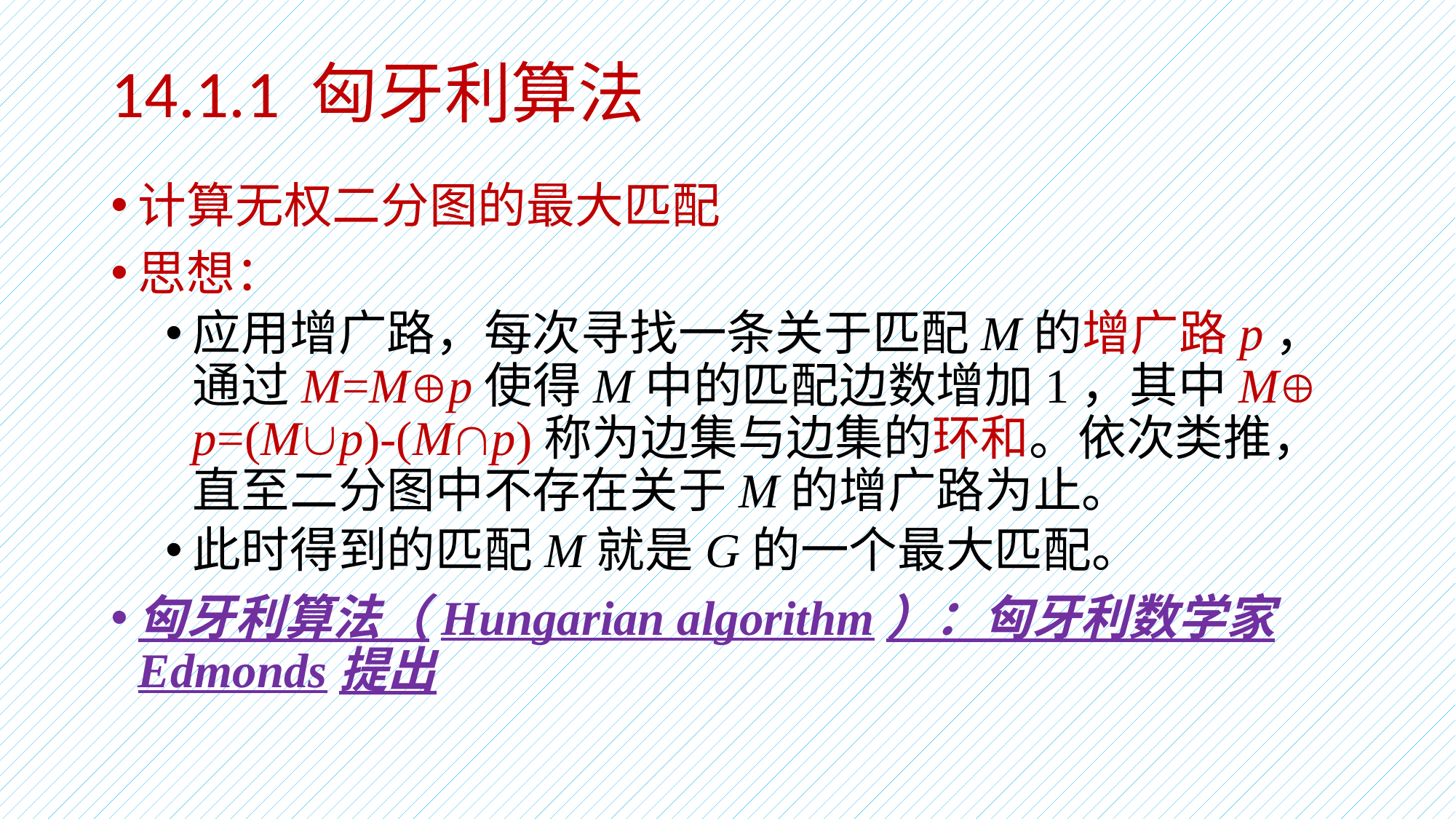

# 14.1.1 匈牙利算法
计算无权二分图的最大匹配
思想：
应用增广路，每次寻找一条关于匹配M的增广路p，通过M=M⊕p使得M中的匹配边数增加1，其中M⊕ p=(M∪p)-(M∩p)称为边集与边集的环和。依次类推，直至二分图中不存在关于M的增广路为止。
此时得到的匹配M就是G的一个最大匹配。
匈牙利算法（Hungarian algorithm）：匈牙利数学家Edmonds提出